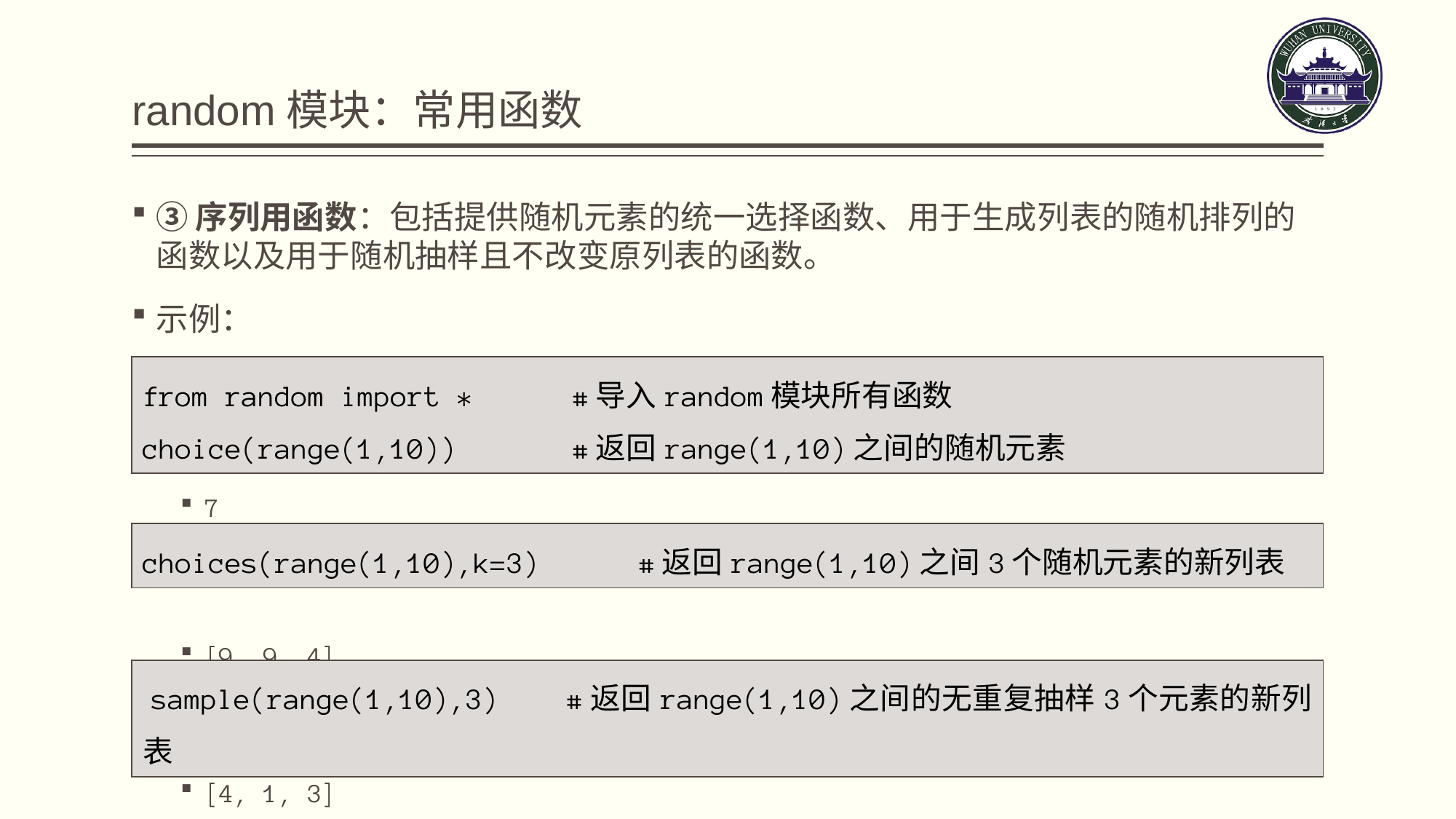

# random模块：常用函数
③序列用函数：包括提供随机元素的统一选择函数、用于生成列表的随机排列的函数以及用于随机抽样且不改变原列表的函数。
示例：

7

[9, 9, 4]

[4, 1, 3]

| from random import \* #导入random模块所有函数 choice(range(1,10)) #返回range(1,10)之间的随机元素 |
| --- |
| choices(range(1,10),k=3) #返回range(1,10)之间3个随机元素的新列表 |
| --- |
| sample(range(1,10),3) #返回range(1,10)之间的无重复抽样3个元素的新列表 |
| --- |